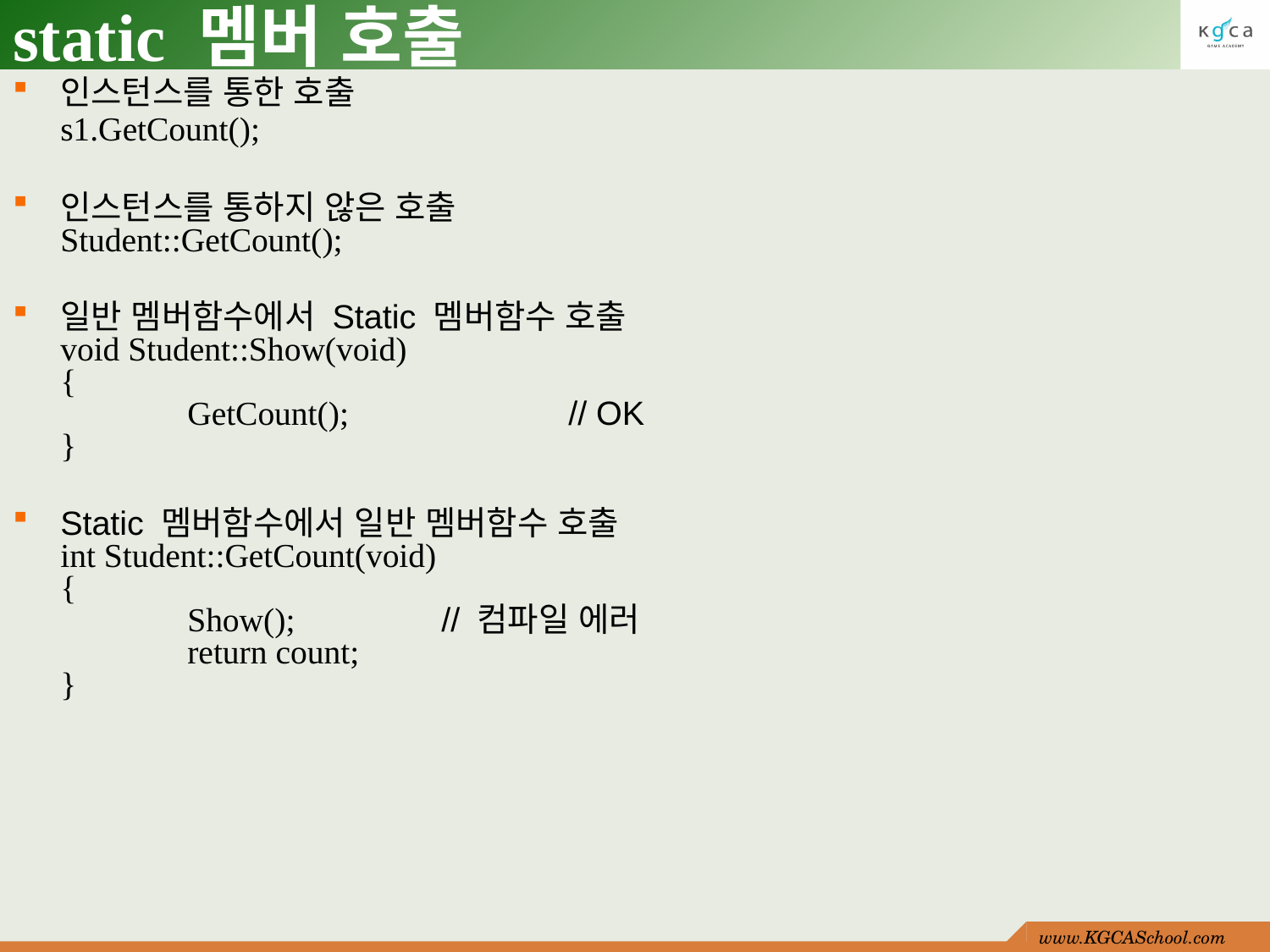

# static 멤버 호출
인스턴스를 통한 호출
s1.GetCount();

인스턴스를 통하지 않은 호출
Student::GetCount();

일반 멤버함수에서 Static 멤버함수 호출
void Student::Show(void)
{
	GetCount();		// OK
}

Static 멤버함수에서 일반 멤버함수 호출
int Student::GetCount(void)
{
	Show();		// 컴파일 에러
	return count;
}